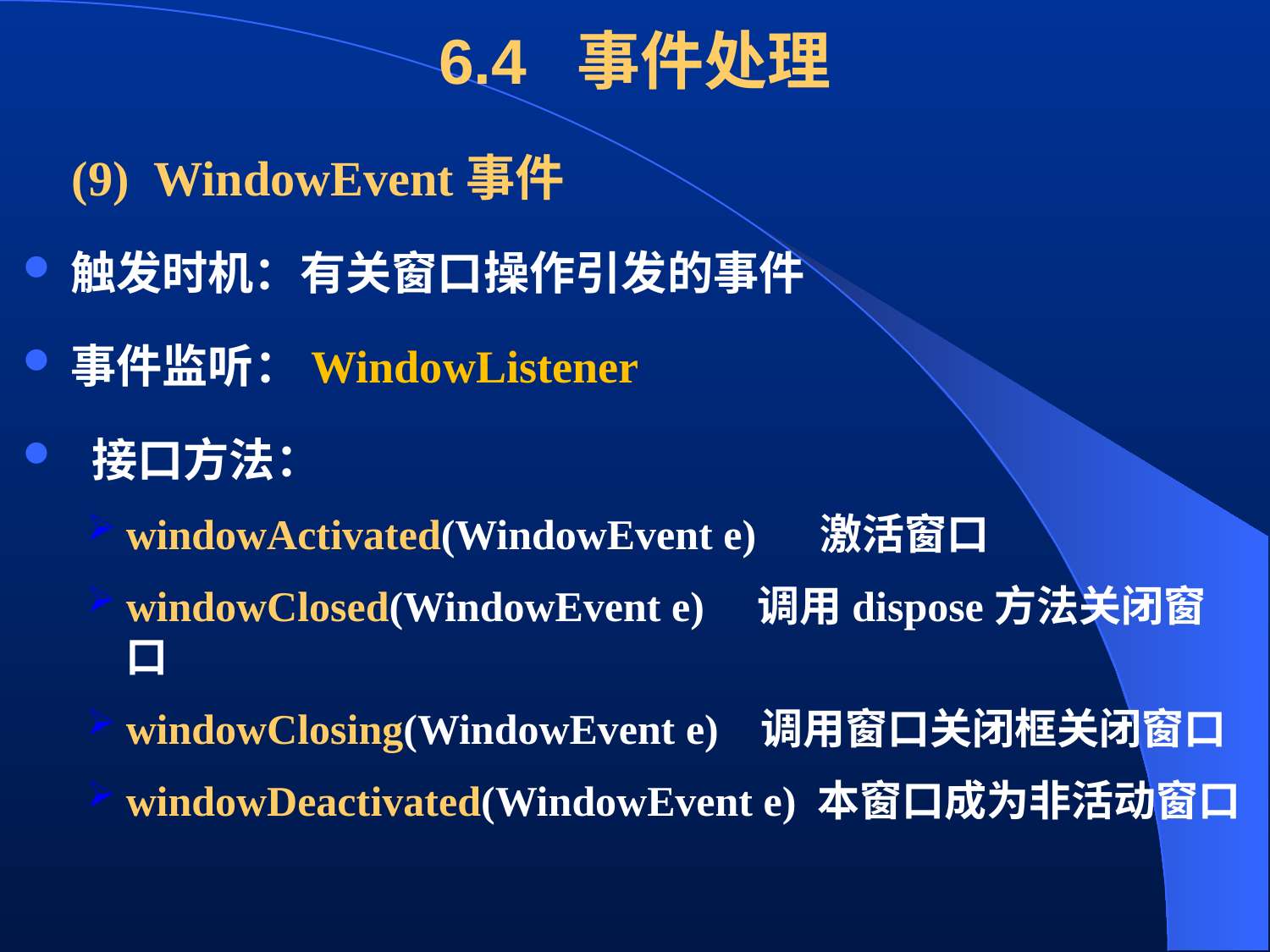

# 6.4  事件处理
    (9)  WindowEvent事件
触发时机：有关窗口操作引发的事件
事件监听：WindowListener
 接口方法：
windowActivated(WindowEvent e)     激活窗口
windowClosed(WindowEvent e)    调用dispose方法关闭窗口
windowClosing(WindowEvent e)   调用窗口关闭框关闭窗口
windowDeactivated(WindowEvent e) 本窗口成为非活动窗口